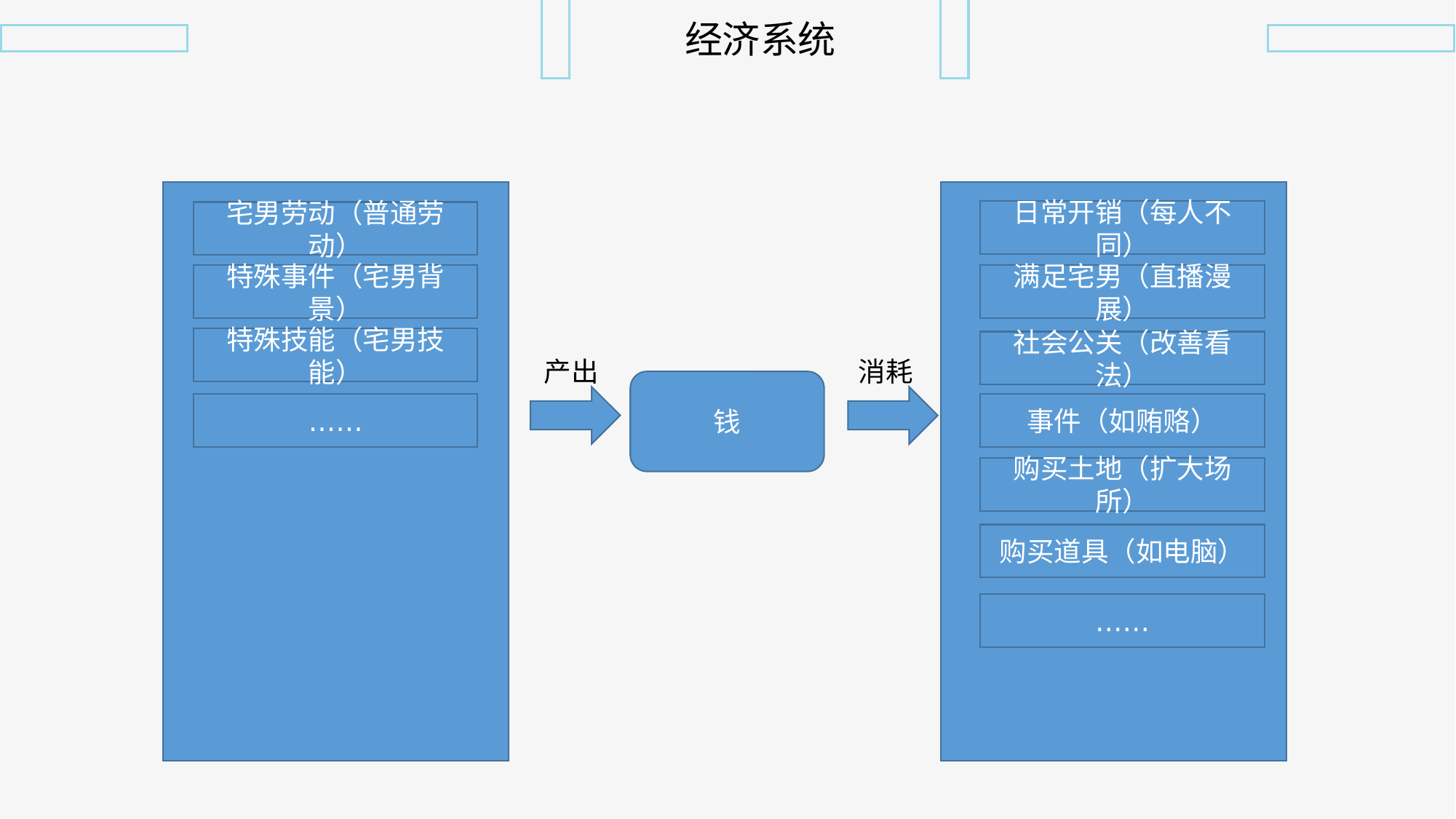

经济系统

日常开销（每人不同）
宅男劳动（普通劳动）
特殊事件（宅男背景）
满足宅男（直播漫展）
特殊技能（宅男技能）
社会公关（改善看法）
产出
消耗
钱

……
事件（如贿赂）
购买土地（扩大场所）
购买道具（如电脑）
……